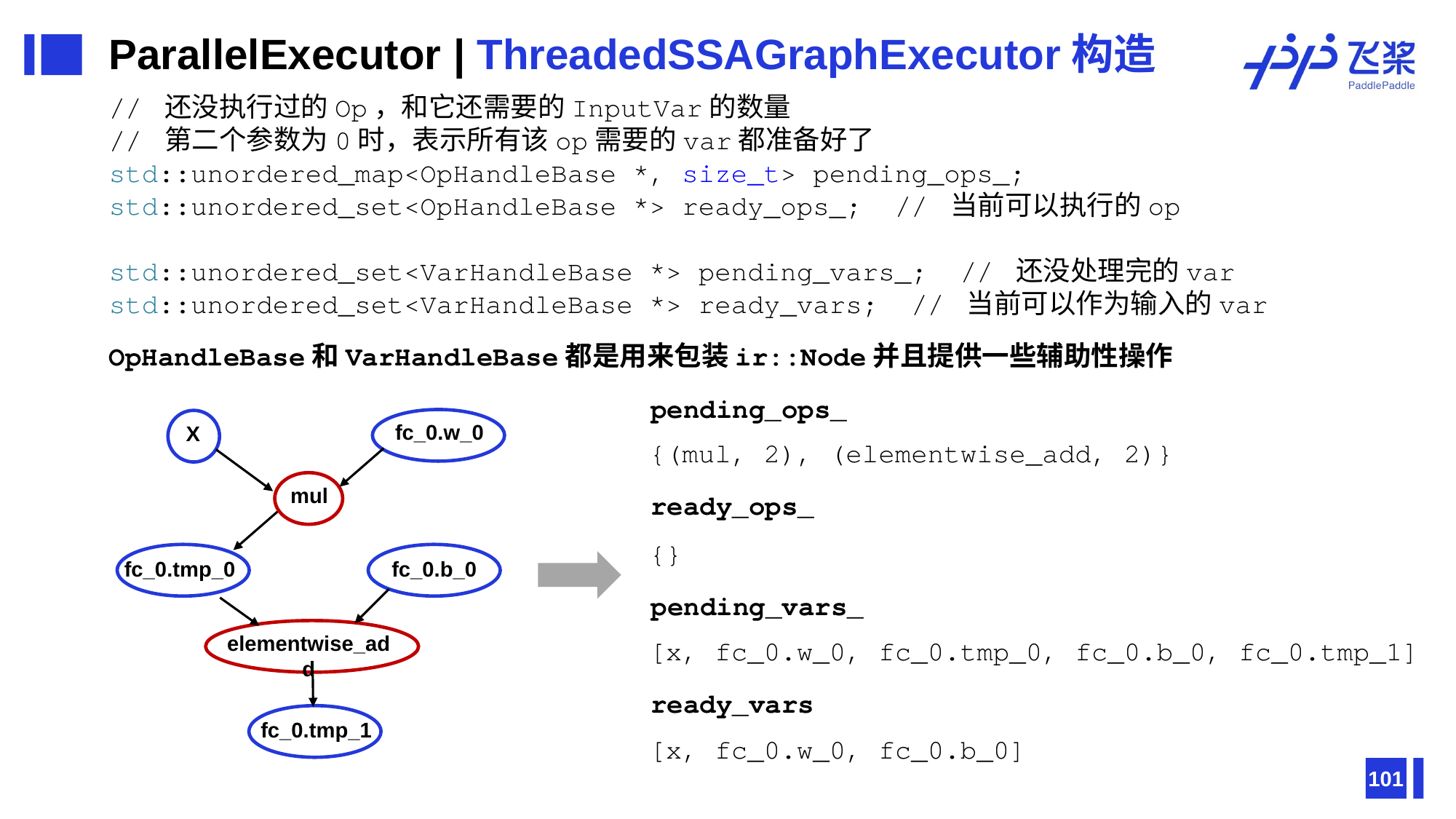

ParallelExecutor | ThreadedSSAGraphExecutor构造
// 还没执行过的Op，和它还需要的InputVar的数量
// 第二个参数为0时，表示所有该op需要的var都准备好了
std::unordered_map<OpHandleBase *, size_t> pending_ops_;
std::unordered_set<OpHandleBase *> ready_ops_;  // 当前可以执行的op

std::unordered_set<VarHandleBase *> pending_vars_;  // 还没处理完的var
std::unordered_set<VarHandleBase *> ready_vars;  // 当前可以作为输入的var
OpHandleBase和VarHandleBase都是用来包装ir::Node并且提供一些辅助性操作
pending_ops_
{(mul, 2), (elementwise_add, 2)}

fc_0.w_0

X

mul

fc_0.tmp_0

fc_0.b_0

elementwise_add

fc_0.tmp_1
ready_ops_
{}

pending_vars_
[x, fc_0.w_0, fc_0.tmp_0, fc_0.b_0, fc_0.tmp_1]
ready_vars
[x, fc_0.w_0, fc_0.b_0]
101